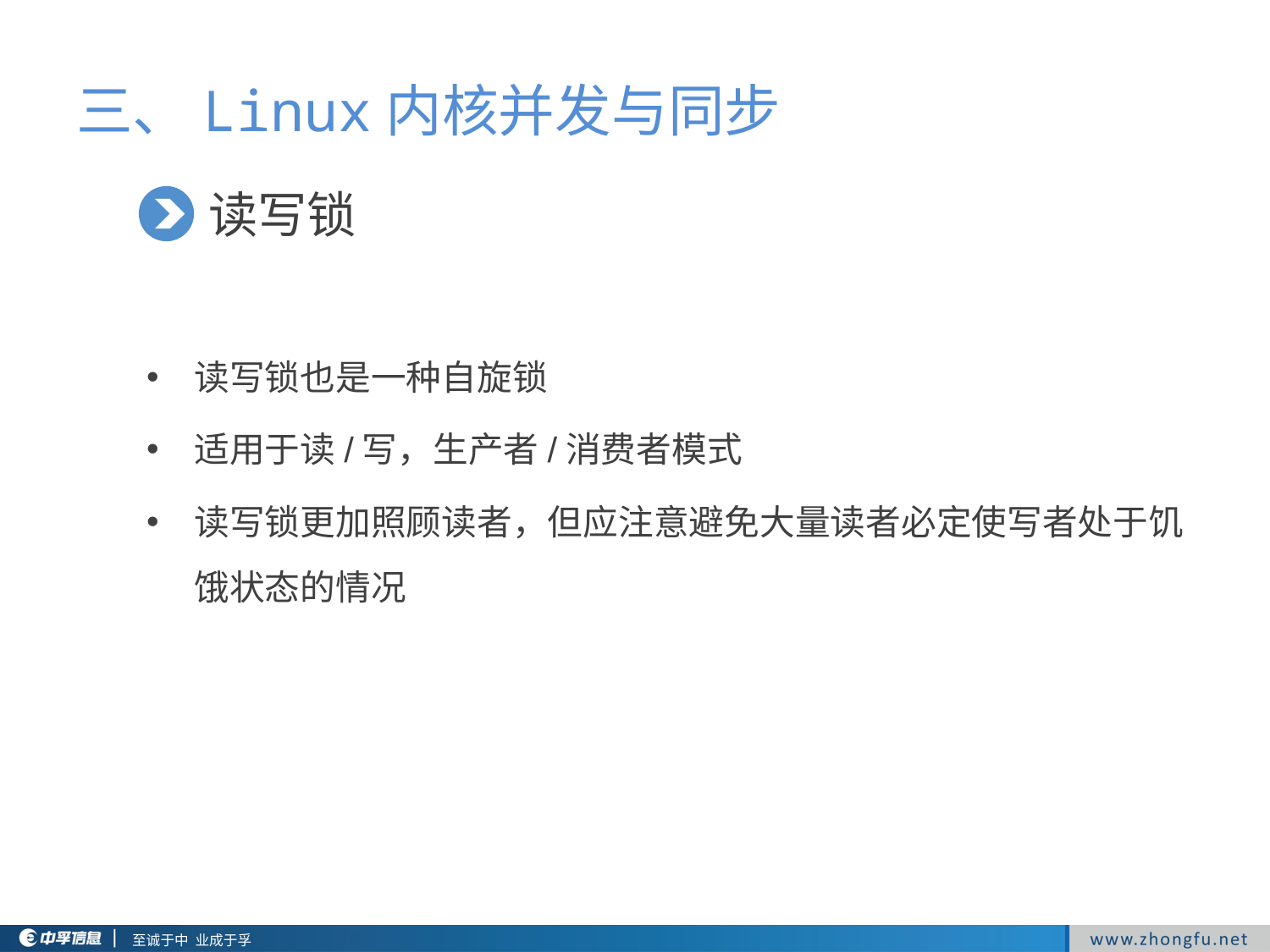

三、Linux内核并发与同步
读写锁

读写锁也是一种自旋锁
适用于读/写，生产者/消费者模式
读写锁更加照顾读者，但应注意避免大量读者必定使写者处于饥饿状态的情况